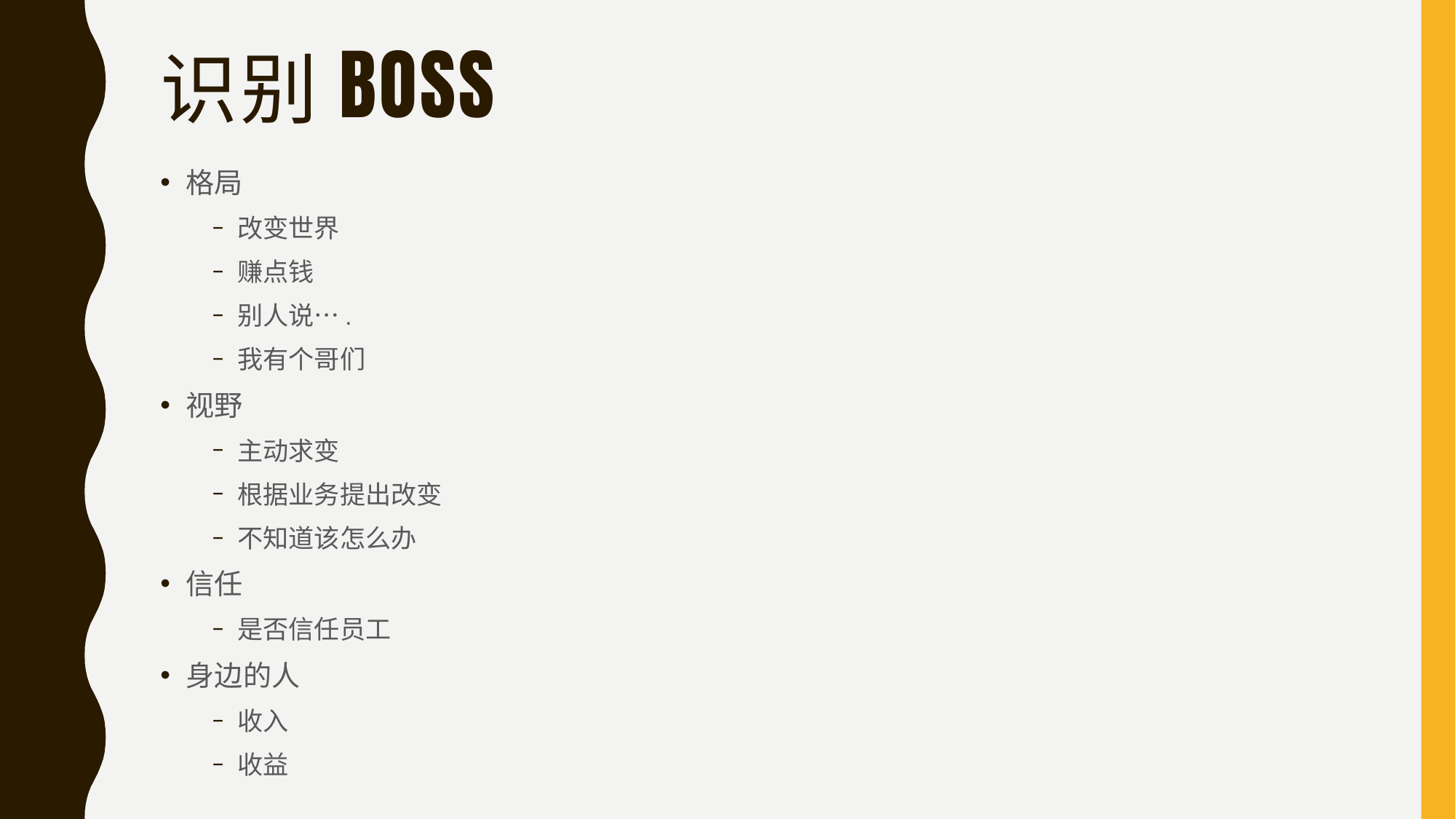

# 识别BOss
格局
改变世界
赚点钱
别人说….
我有个哥们
视野
主动求变
根据业务提出改变
不知道该怎么办
信任
是否信任员工
身边的人
收入
收益